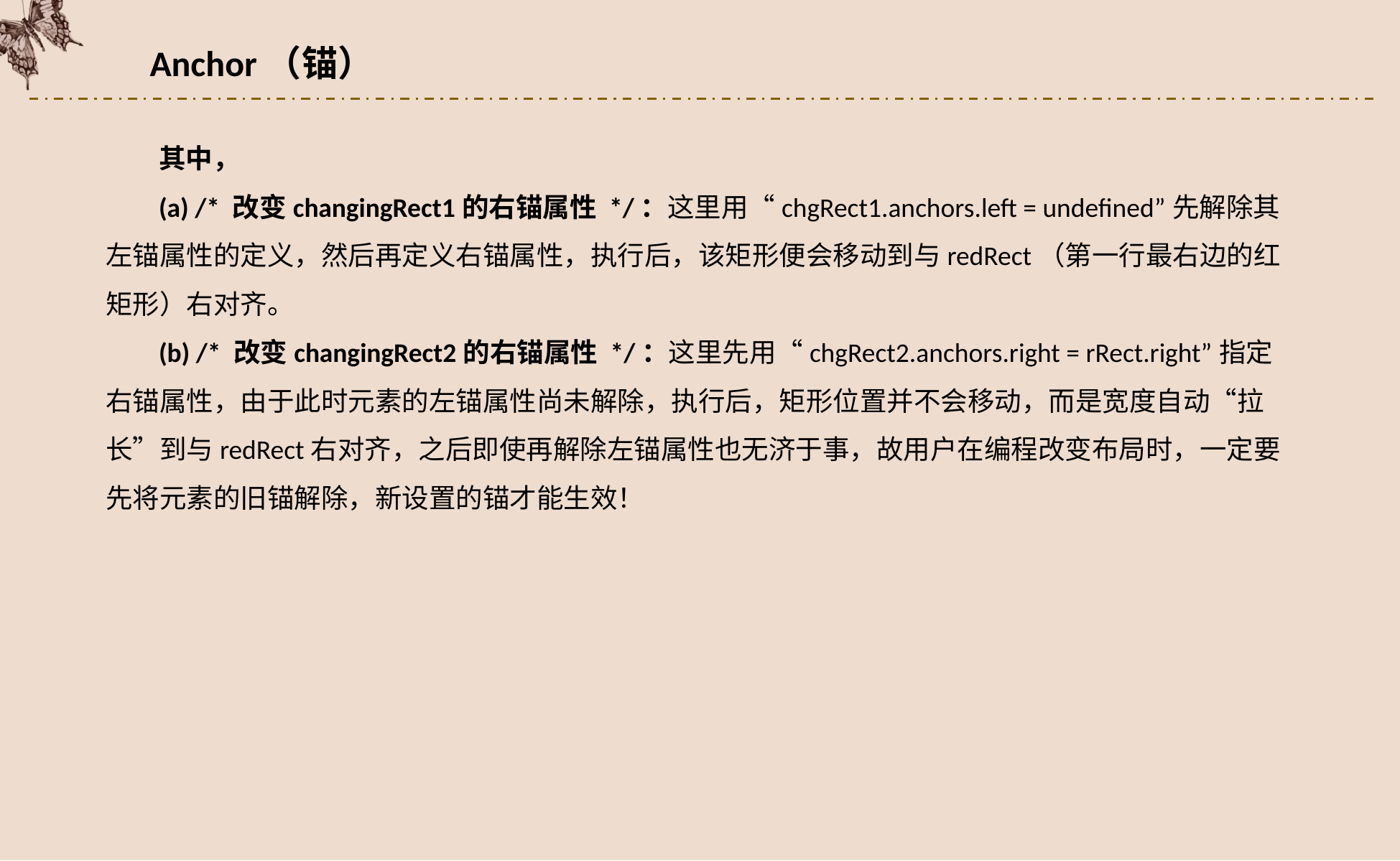

Anchor（锚）
其中，
(a) /* 改变changingRect1的右锚属性 */：这里用“chgRect1.anchors.left = undefined”先解除其左锚属性的定义，然后再定义右锚属性，执行后，该矩形便会移动到与redRect（第一行最右边的红矩形）右对齐。
(b) /* 改变changingRect2的右锚属性 */：这里先用“chgRect2.anchors.right = rRect.right”指定右锚属性，由于此时元素的左锚属性尚未解除，执行后，矩形位置并不会移动，而是宽度自动“拉长”到与redRect右对齐，之后即使再解除左锚属性也无济于事，故用户在编程改变布局时，一定要先将元素的旧锚解除，新设置的锚才能生效！